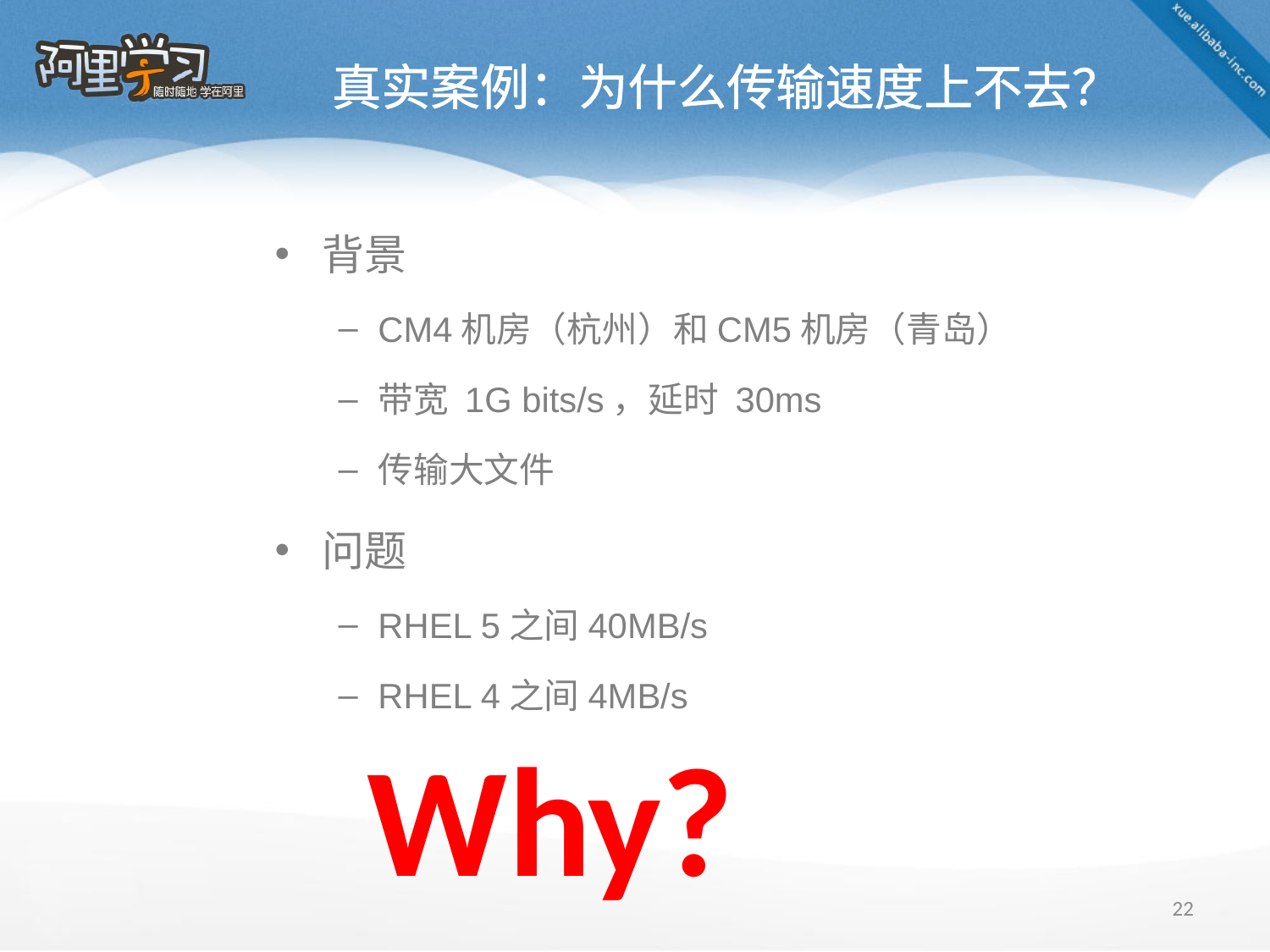

# 真实案例：为什么传输速度上不去？
背景
CM4机房（杭州）和CM5机房（青岛）
带宽 1G bits/s，延时 30ms
传输大文件
问题
RHEL 5之间40MB/s
RHEL 4之间4MB/s
Why?
22